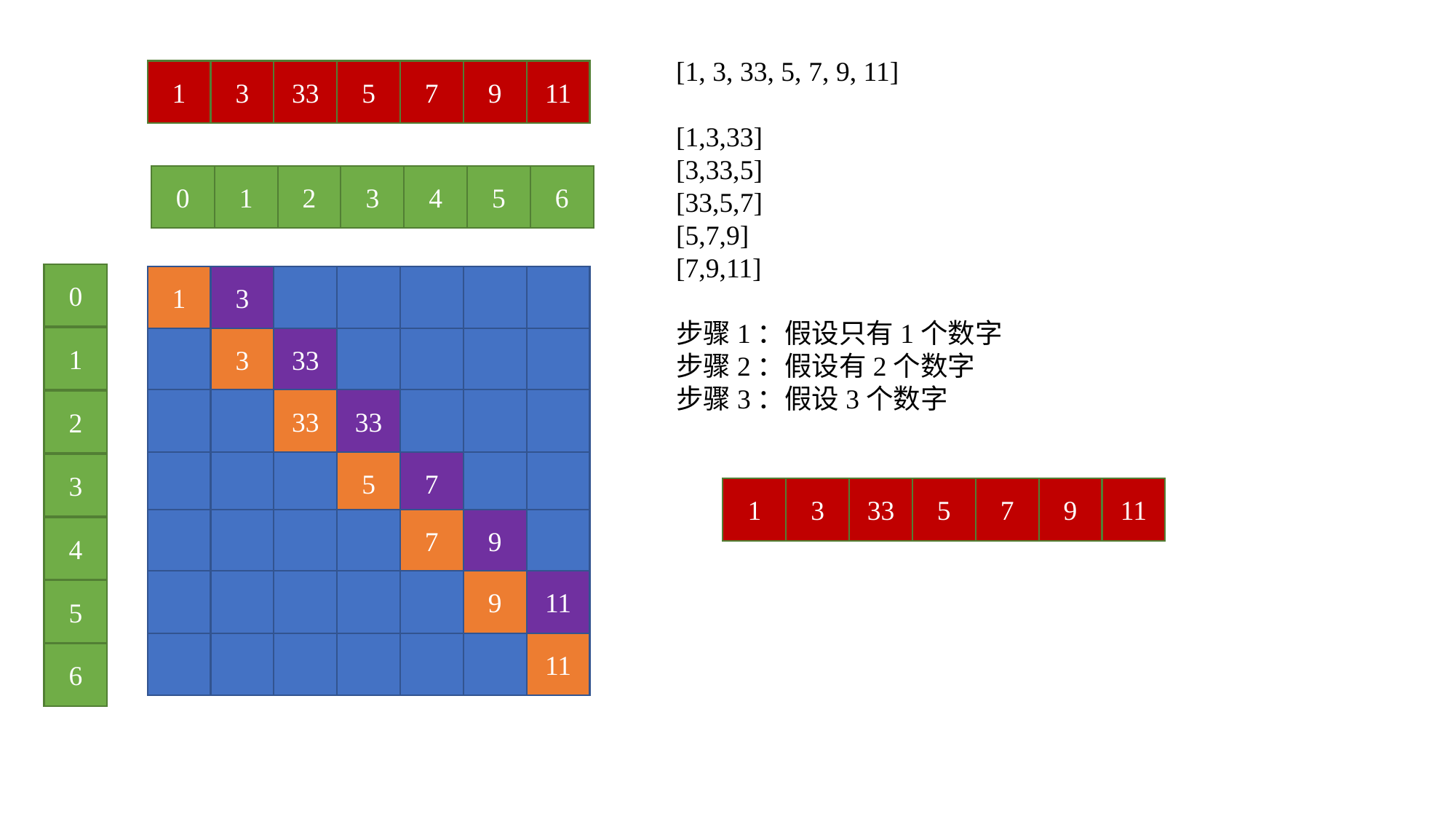

[1, 3, 33, 5, 7, 9, 11]

[1,3,33]
[3,33,5]
[33,5,7]
[5,7,9]
[7,9,11]

步骤1：假设只有1个数字
步骤2：假设有2个数字
步骤3：假设3个数字
33
5
11
3
7
9
1
2
3
6
1
4
5
0
0

3

1
1
33

3

33
33

2

5

7

3
33
5
11
3
7
9
1

7
9

4

11

9

5

11

6